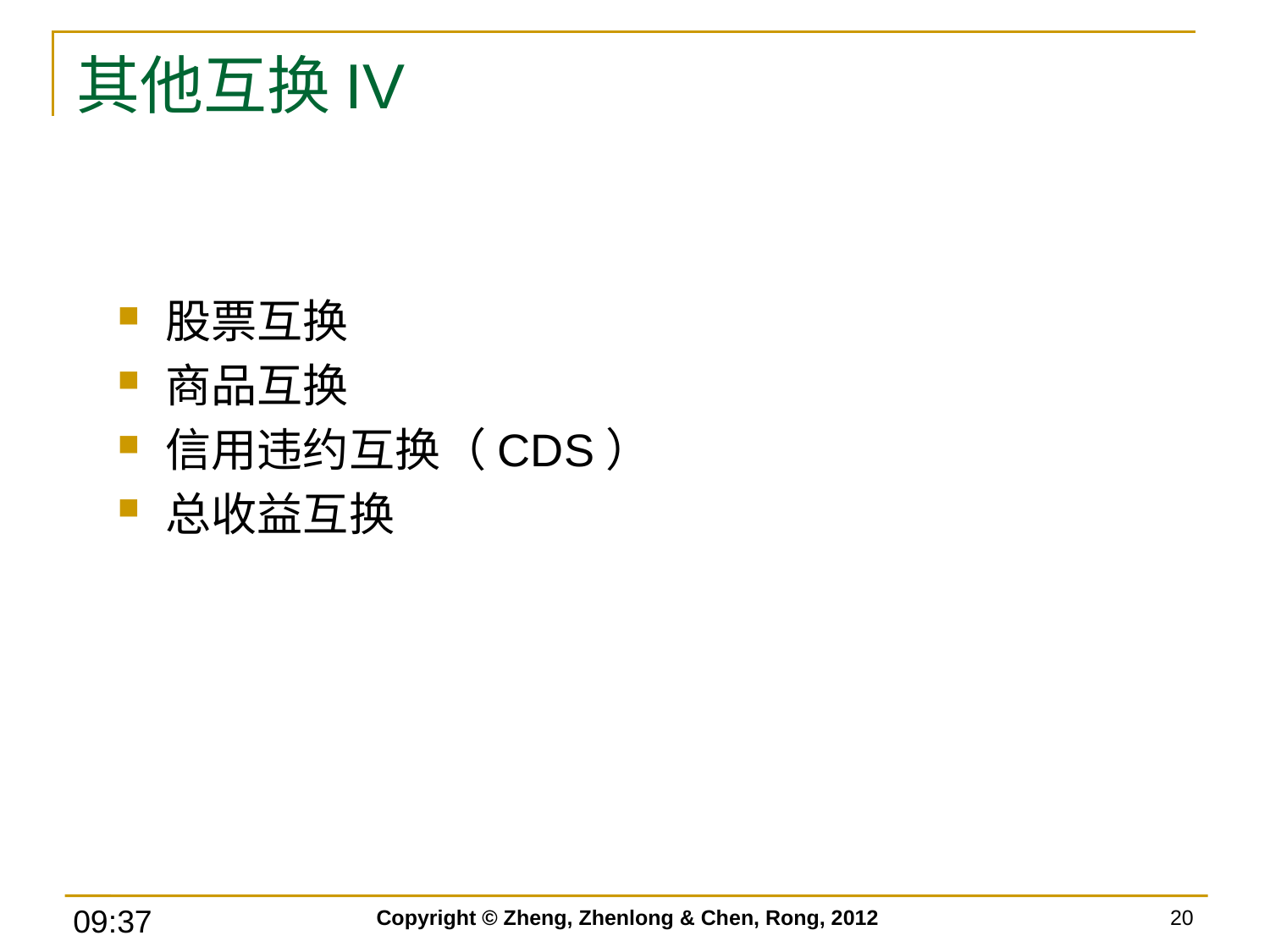

# 其他互换IV

股票互换
商品互换
信用违约互换（CDS）
总收益互换
Copyright © Zheng, Zhenlong & Chen, Rong, 2012
20